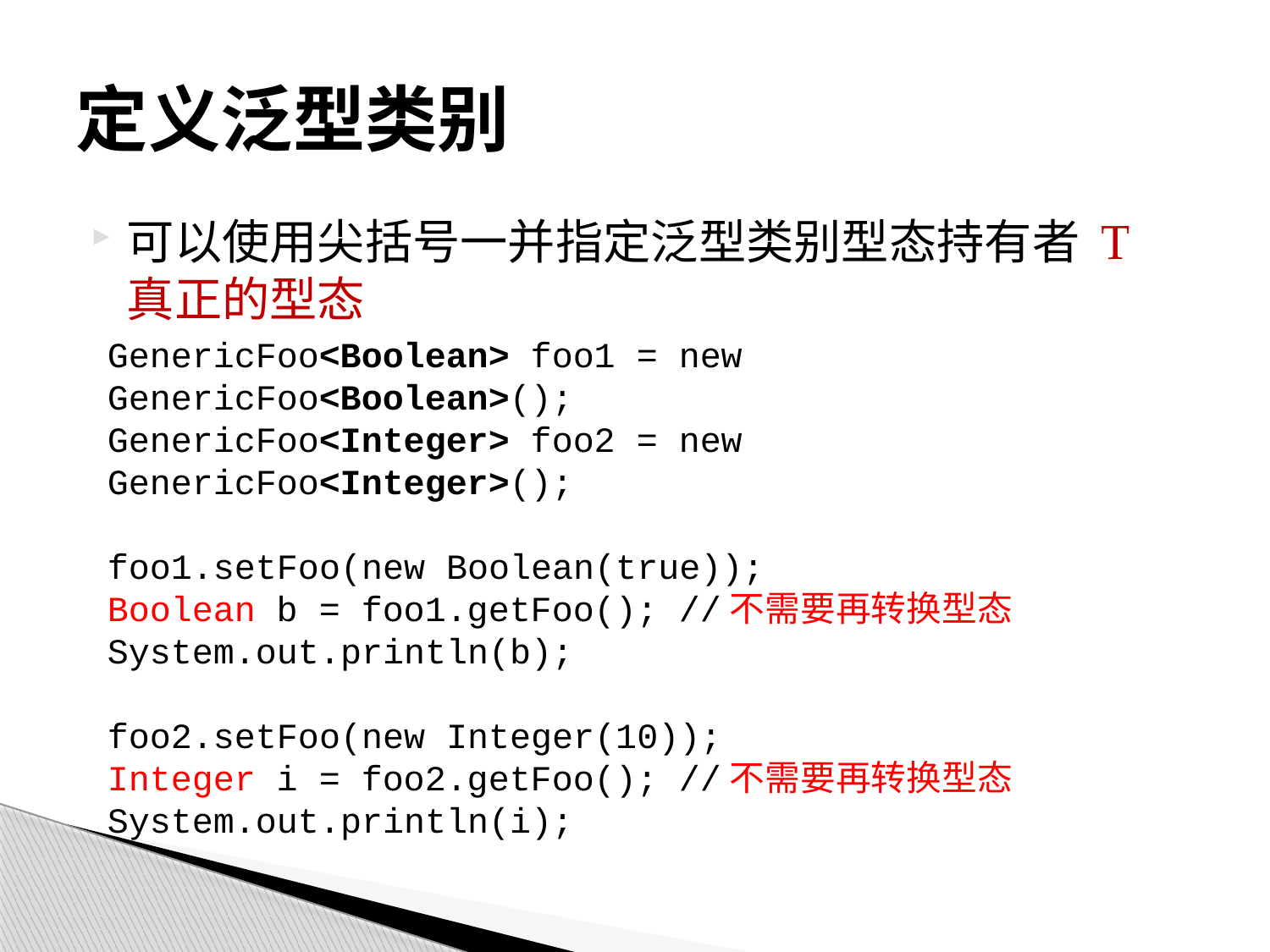

# 定义泛型类别
可以使用尖括号一并指定泛型类别型态持有者 T 真正的型态

GenericFoo<Boolean> foo1 = new GenericFoo<Boolean>();
GenericFoo<Integer> foo2 = new GenericFoo<Integer>();

foo1.setFoo(new Boolean(true));
Boolean b = foo1.getFoo(); //不需要再转换型态
System.out.println(b);

foo2.setFoo(new Integer(10));
Integer i = foo2.getFoo(); //不需要再转换型态
System.out.println(i);